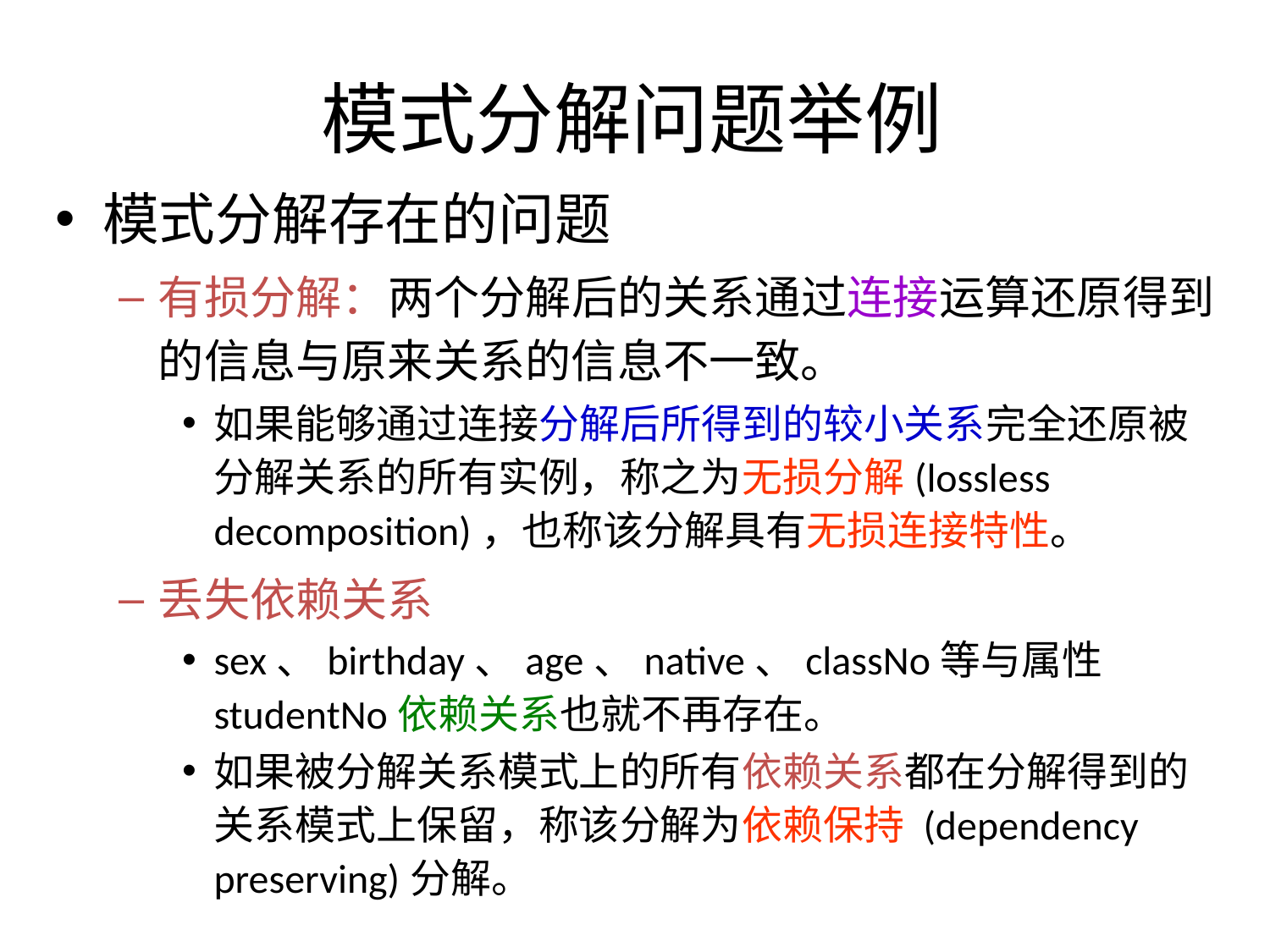

# 模式分解问题举例
模式分解存在的问题
有损分解：两个分解后的关系通过连接运算还原得到的信息与原来关系的信息不一致。
如果能够通过连接分解后所得到的较小关系完全还原被分解关系的所有实例，称之为无损分解(lossless decomposition)，也称该分解具有无损连接特性。
丢失依赖关系
sex、birthday、age、native、classNo等与属性studentNo依赖关系也就不再存在。
如果被分解关系模式上的所有依赖关系都在分解得到的关系模式上保留，称该分解为依赖保持 (dependency preserving)分解。